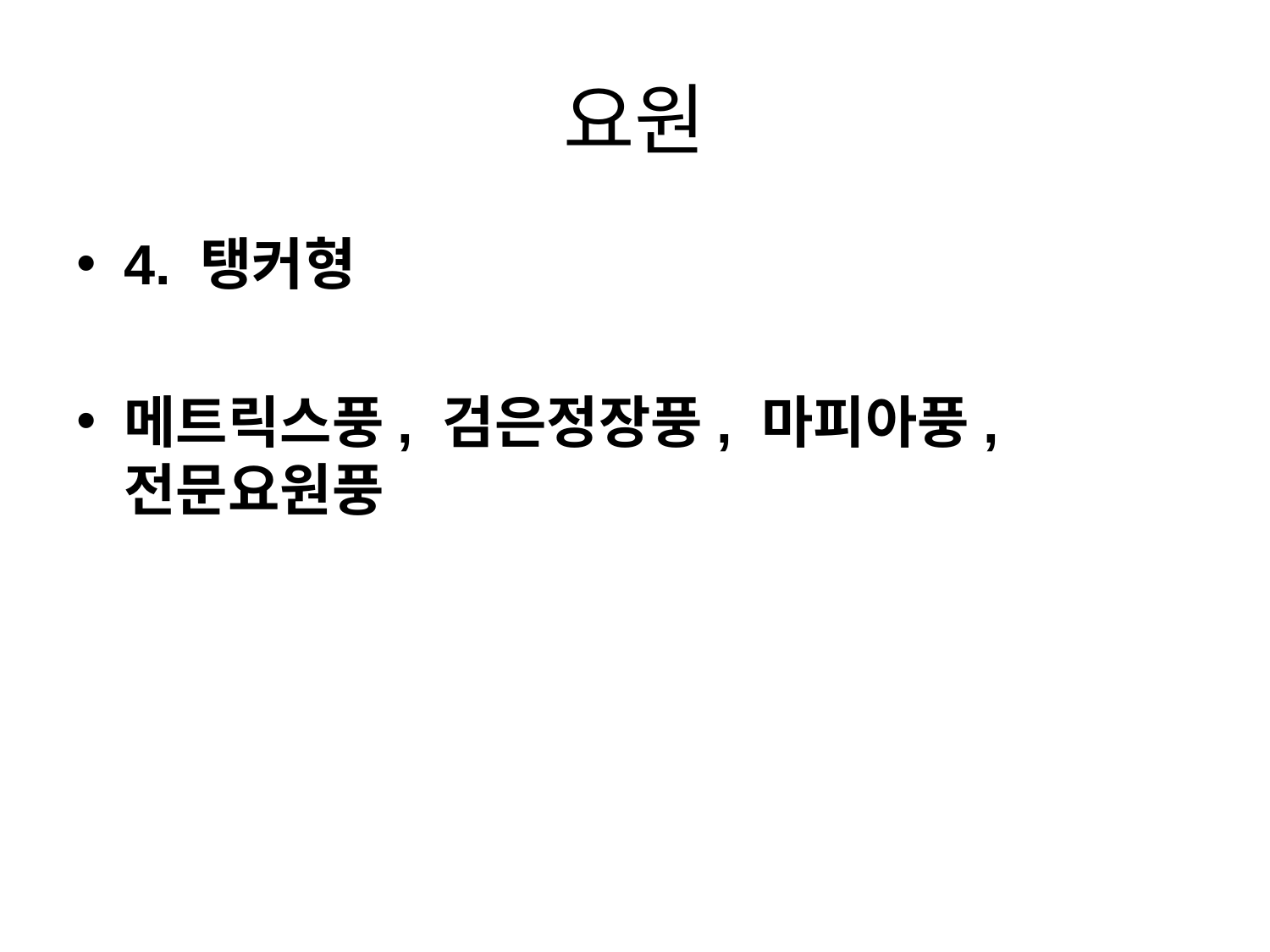

# 요원
4. 탱커형

메트릭스풍, 검은정장풍, 마피아풍, 전문요원풍